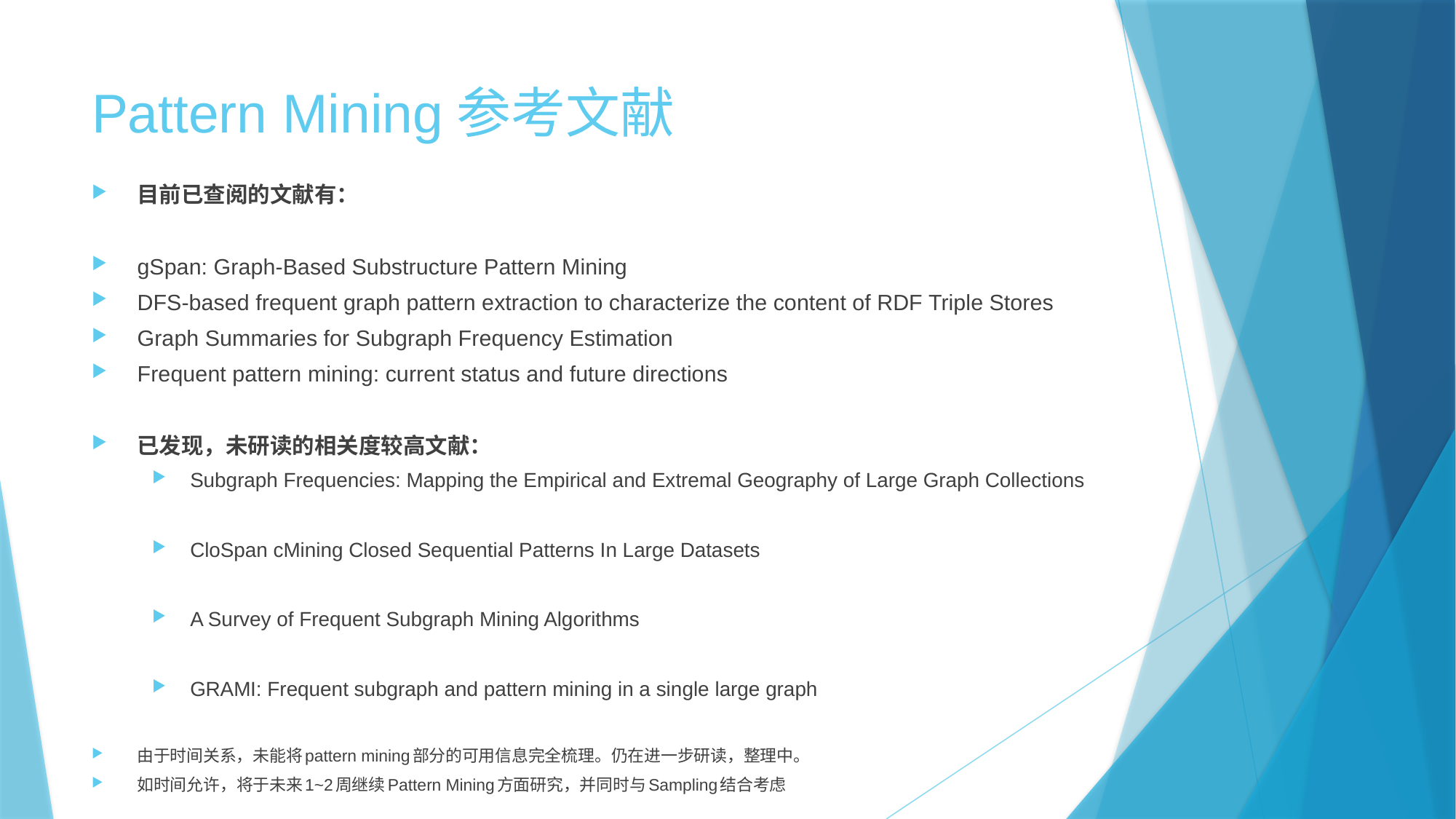

# Pattern Mining参考文献
目前已查阅的文献有：

gSpan: Graph-Based Substructure Pattern Mining
DFS-based frequent graph pattern extraction to characterize the content of RDF Triple Stores
Graph Summaries for Subgraph Frequency Estimation
Frequent pattern mining: current status and future directions

已发现，未研读的相关度较高文献：
Subgraph Frequencies: Mapping the Empirical and Extremal Geography of Large Graph Collections

CloSpan cMining Closed Sequential Patterns In Large Datasets

A Survey of Frequent Subgraph Mining Algorithms

GRAMI: Frequent subgraph and pattern mining in a single large graph

由于时间关系，未能将pattern mining部分的可用信息完全梳理。仍在进一步研读，整理中。
如时间允许，将于未来1~2周继续Pattern Mining方面研究，并同时与Sampling结合考虑